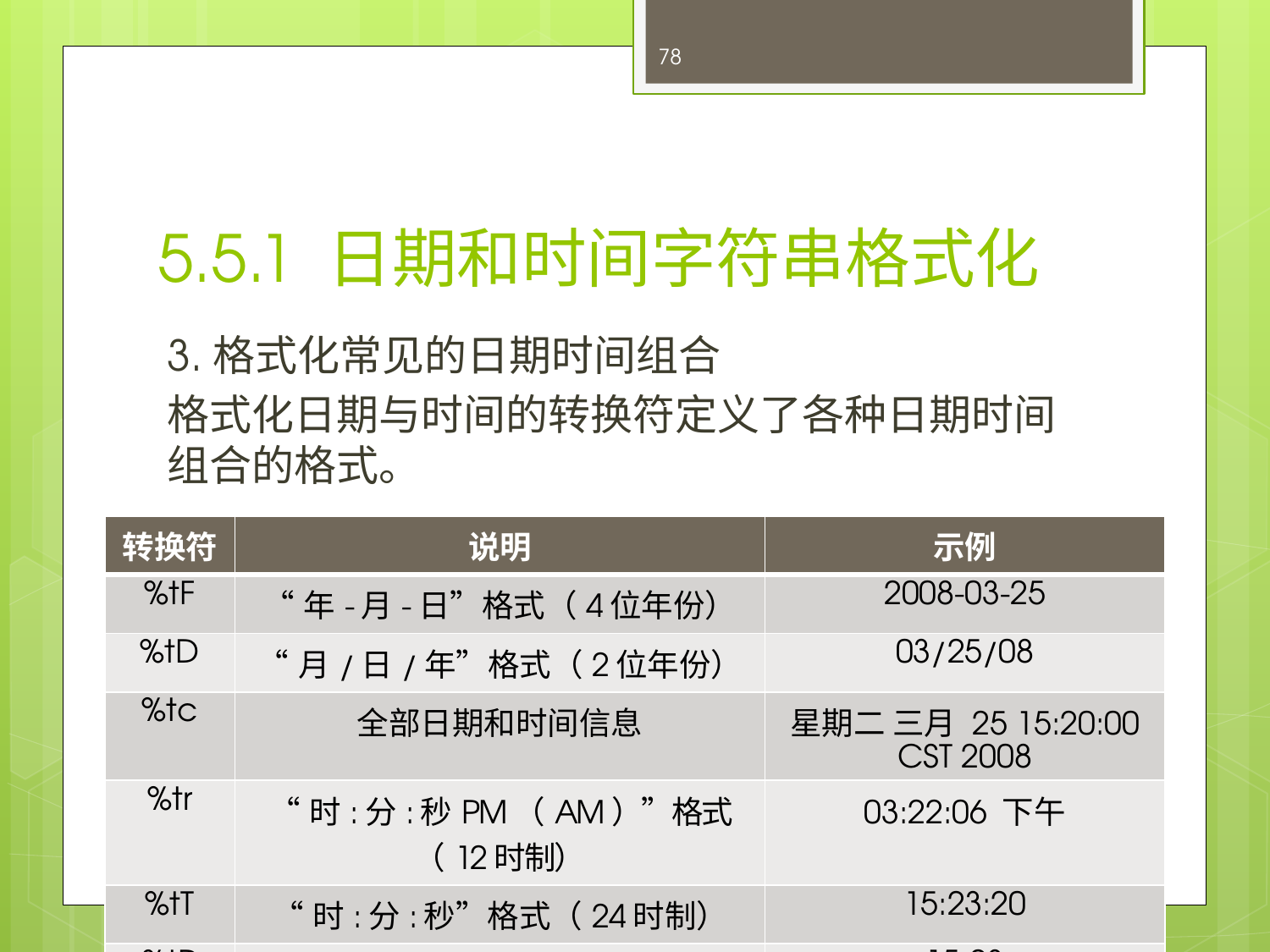

78
# 5.5.1 日期和时间字符串格式化
3.格式化常见的日期时间组合
格式化日期与时间的转换符定义了各种日期时间组合的格式。
| 转换符 | 说明 | 示例 |
| --- | --- | --- |
| %tF | “年-月-日”格式（4位年份） | 2008-03-25 |
| %tD | “月/日/年”格式（2位年份） | 03/25/08 |
| %tc | 全部日期和时间信息 | 星期二 三月 25 15:20:00 CST 2008 |
| %tr | “时:分:秒PM（AM）”格式（12时制） | 03:22:06 下午 |
| %tT | “时:分:秒”格式（24时制） | 15:23:20 |
| %tR | “时:分”格式（24时制） | 15:23 |